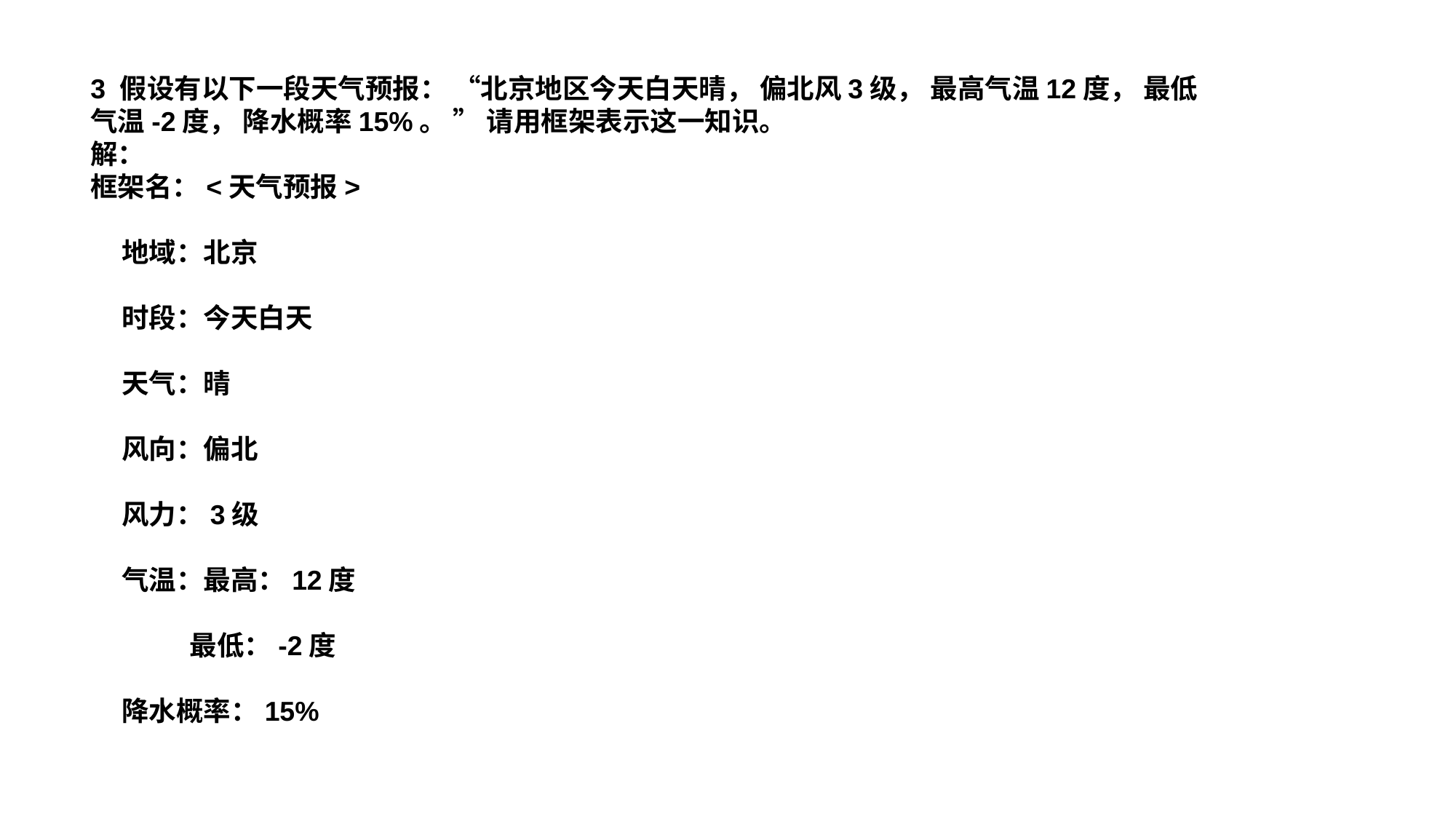

3 假设有以下一段天气预报： “北京地区今天白天晴， 偏北风3级， 最高气温12度， 最低
气温-2度， 降水概率15%。 ” 请用框架表示这一知识。
解：
框架名：<天气预报>

    地域：北京

    时段：今天白天

    天气：晴

    风向：偏北

    风力：3级

    气温：最高：12度

               最低：-2度

    降水概率：15%